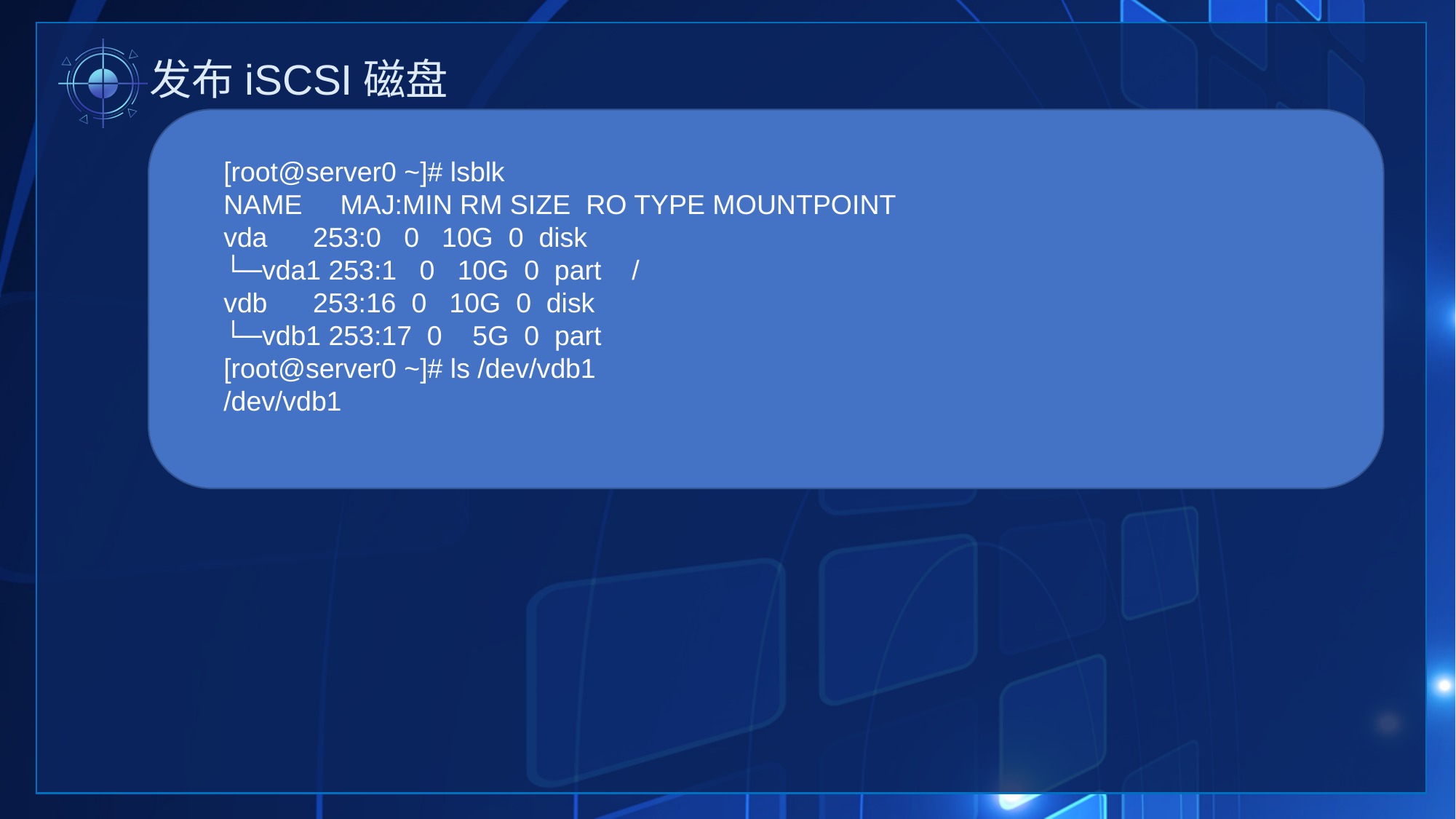

发布iSCSI磁盘

[root@server0 ~]# lsblk
NAME     MAJ:MIN RM SIZE  RO TYPE MOUNTPOINT
vda      253:0   0   10G  0  disk
└─vda1 253:1   0   10G  0  part    /
vdb      253:16  0   10G  0  disk
└─vdb1 253:17  0    5G  0  part
[root@server0 ~]# ls /dev/vdb1
/dev/vdb1